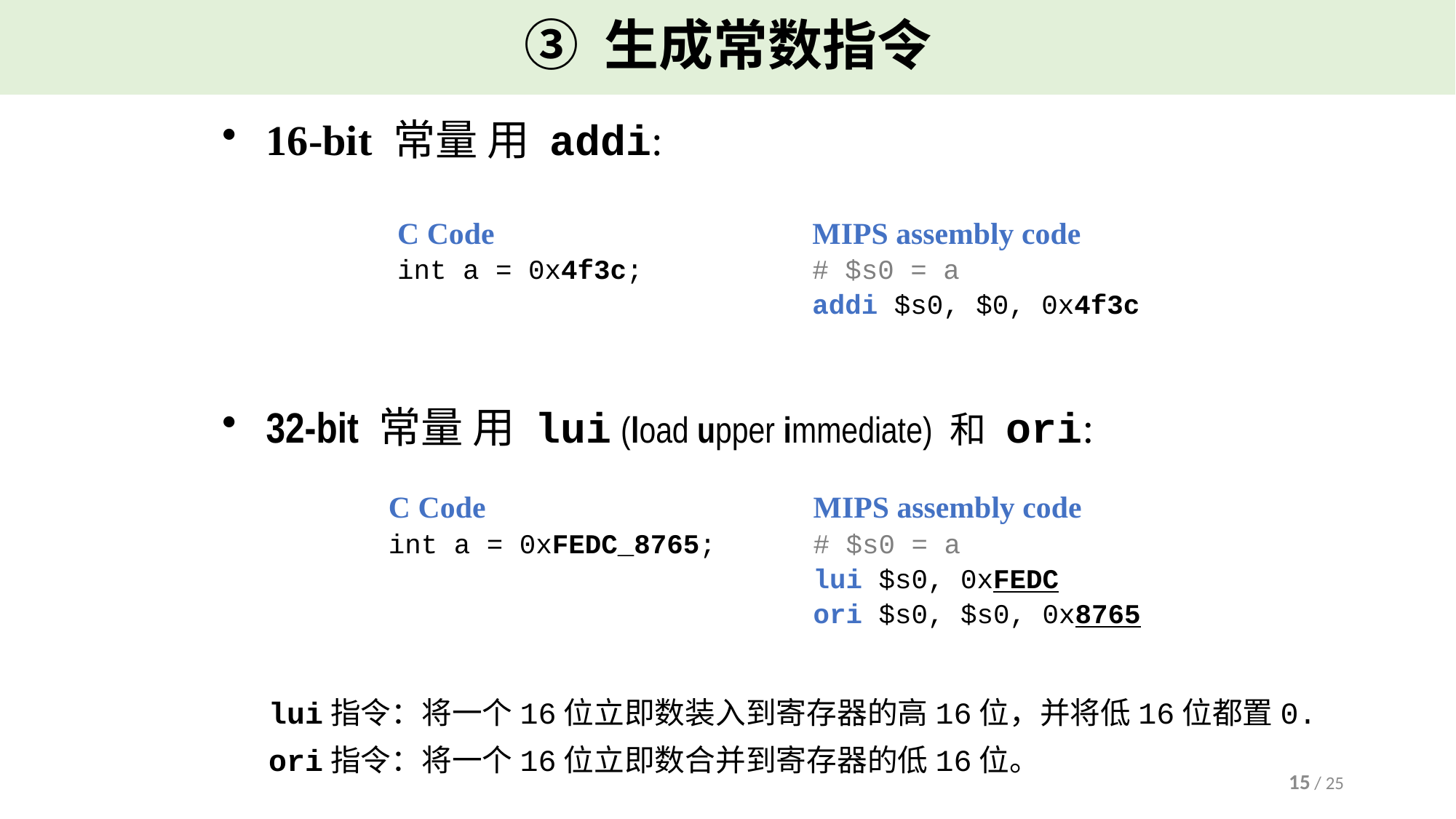

# ③ 生成常数指令
16-bit 常量 用 addi:

C Code
int a = 0x4f3c;
MIPS assembly code
# $s0 = a
addi $s0, $0, 0x4f3c
32-bit 常量 用 lui (load upper immediate) 和 ori:
C Code
int a = 0xFEDC_8765;
MIPS assembly code
# $s0 = a
lui $s0, 0xFEDC
ori $s0, $s0, 0x8765
lui指令：将一个16位立即数装入到寄存器的高16位，并将低16位都置0.
ori指令：将一个16位立即数合并到寄存器的低16位。
15 / 25